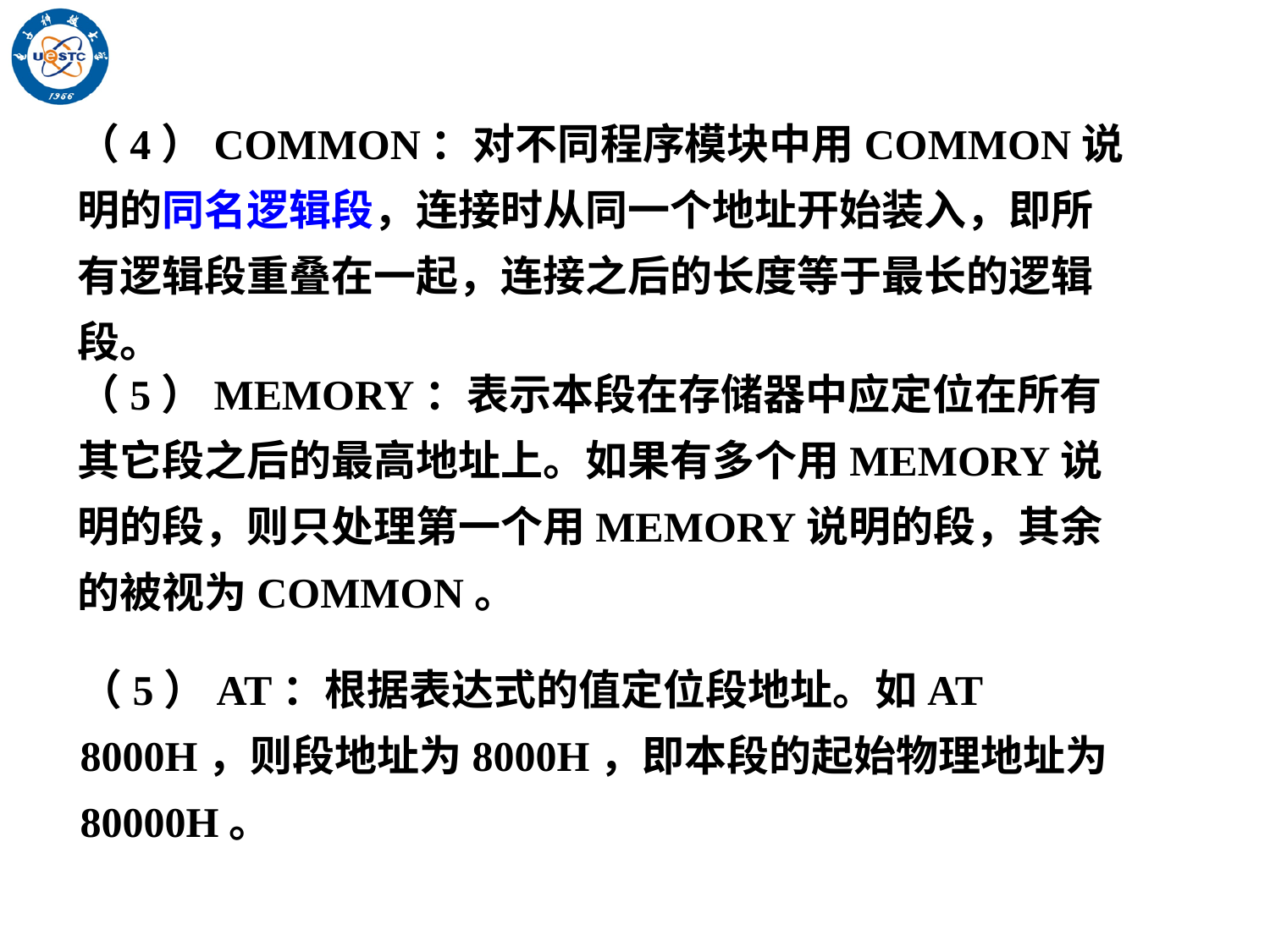

（4）COMMON：对不同程序模块中用COMMON说明的同名逻辑段，连接时从同一个地址开始装入，即所有逻辑段重叠在一起，连接之后的长度等于最长的逻辑段。
（5）MEMORY：表示本段在存储器中应定位在所有其它段之后的最高地址上。如果有多个用MEMORY说明的段，则只处理第一个用MEMORY说明的段，其余的被视为COMMON。
（5）AT：根据表达式的值定位段地址。如AT  8000H，则段地址为8000H，即本段的起始物理地址为80000H。